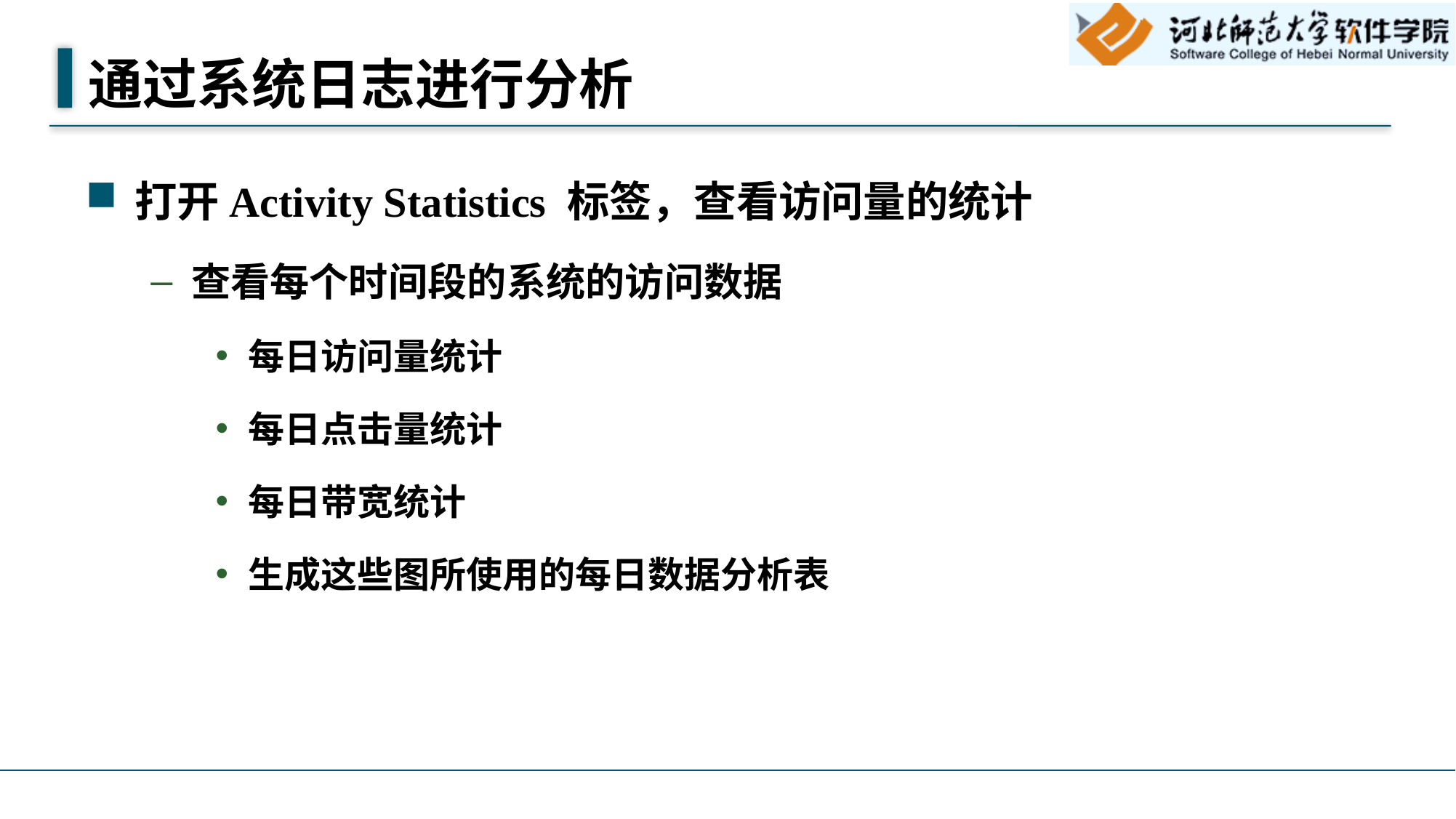

# 通过系统日志进行分析
打开Activity Statistics 标签，查看访问量的统计
查看每个时间段的系统的访问数据
每日访问量统计
每日点击量统计
每日带宽统计
生成这些图所使用的每日数据分析表